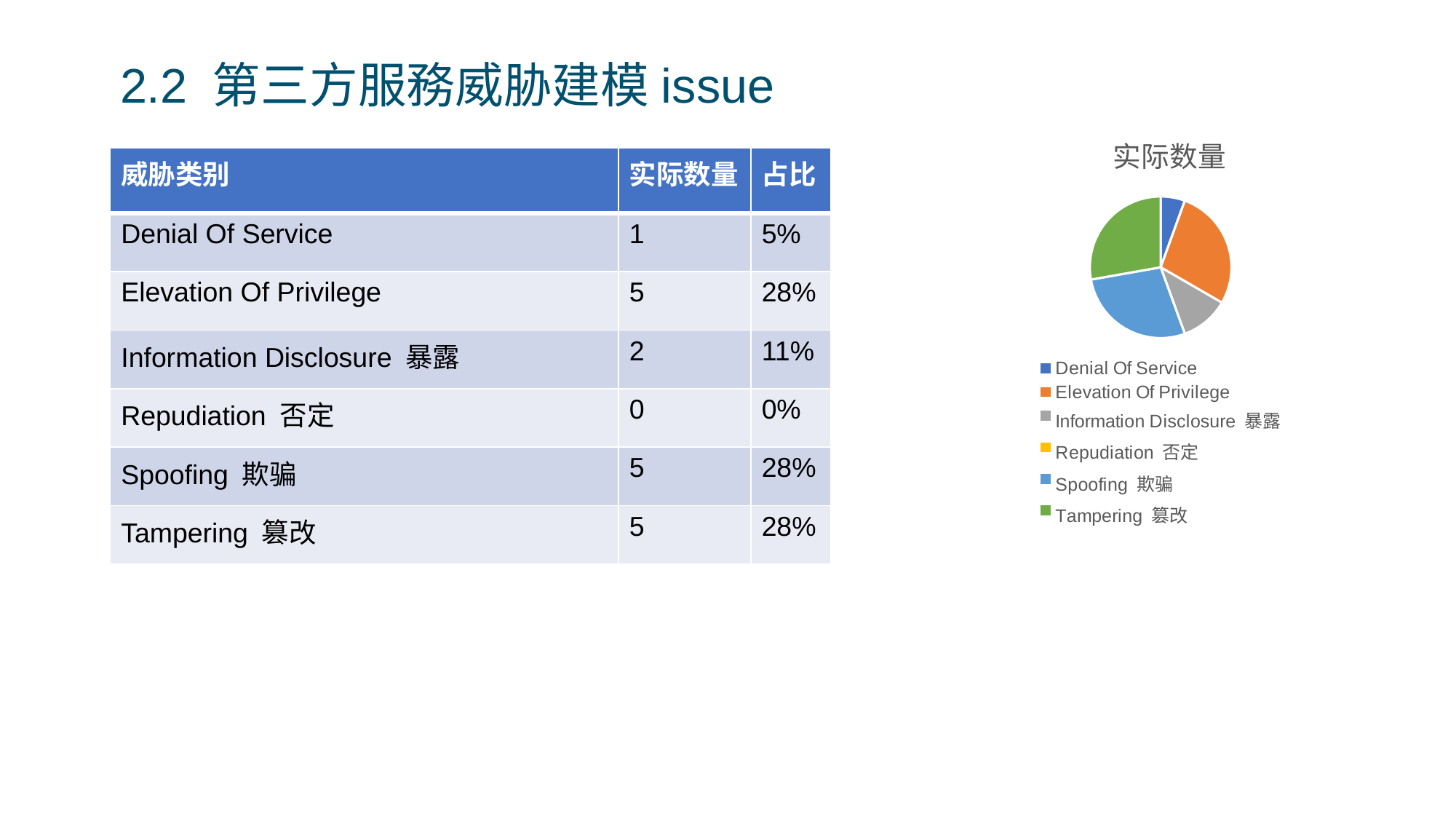

# 2.2 第三方服務威胁建模issue

### Chart:

| Category | 实际数量 |
|---|---|
| Denial Of Service | 1.0 |
| Elevation Of Privilege | 5.0 |
| Information Disclosure 暴露 | 2.0 |
| Repudiation 否定 | 0.0 |
| Spoofing 欺骗 | 5.0 |
| Tampering 篡改 | 5.0 |
| 威胁类别 | 实际数量 | 占比 |
| --- | --- | --- |
| Denial Of Service | 1 | 5% |
| Elevation Of Privilege | 5 | 28% |
| Information Disclosure 暴露 | 2 | 11% |
| Repudiation 否定 | 0 | 0% |
| Spoofing 欺骗 | 5 | 28% |
| Tampering 篡改 | 5 | 28% |

16